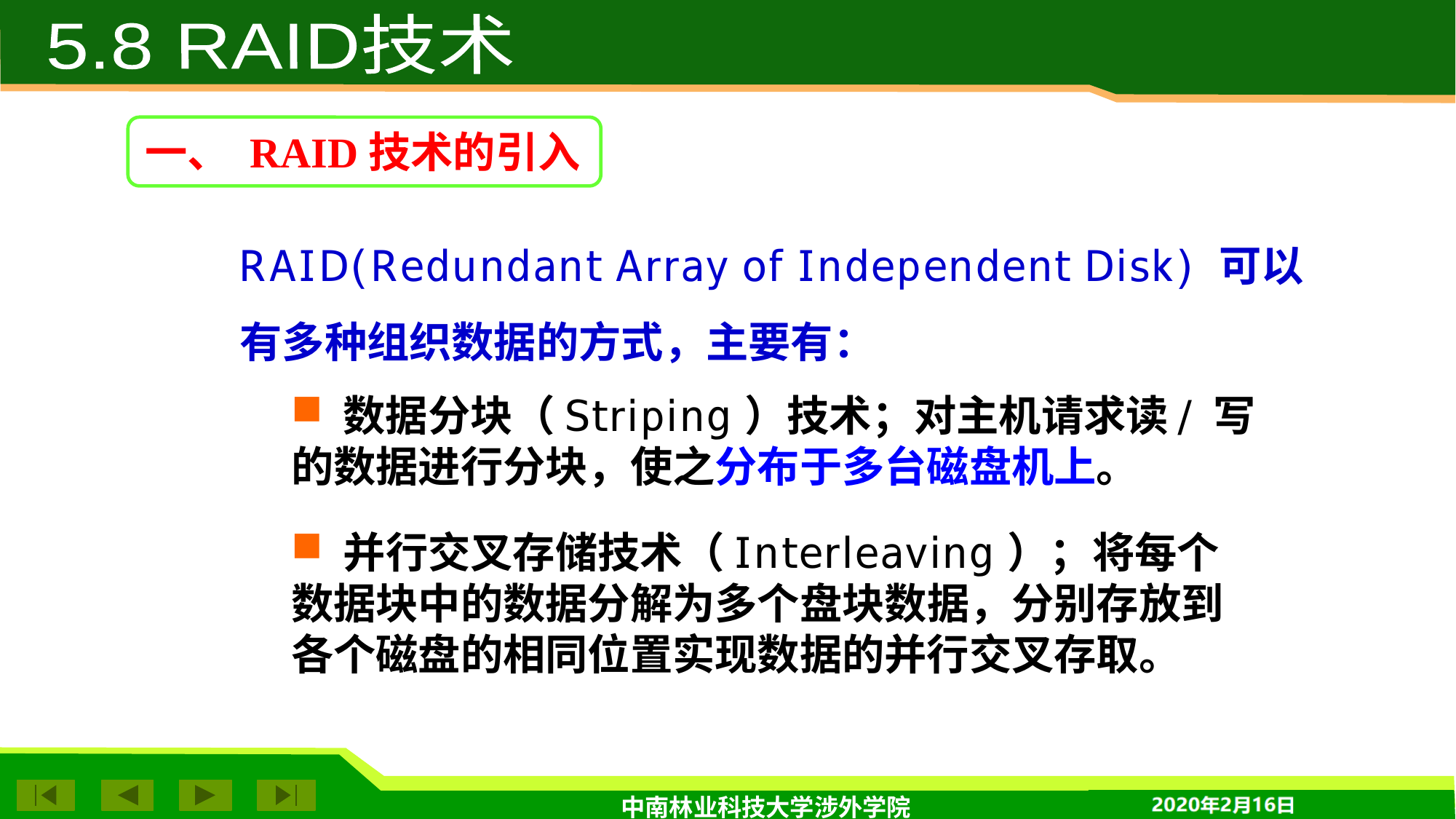

5.8 RAID技术

一、 RAID技术的引入
RAID(Redundant Array of Independent Disk) 可以有多种组织数据的方式，主要有：
 数据分块（Striping）技术；对主机请求读/写的数据进行分块，使之分布于多台磁盘机上。

 并行交叉存储技术（Interleaving）；将每个数据块中的数据分解为多个盘块数据，分别存放到各个磁盘的相同位置实现数据的并行交叉存取。